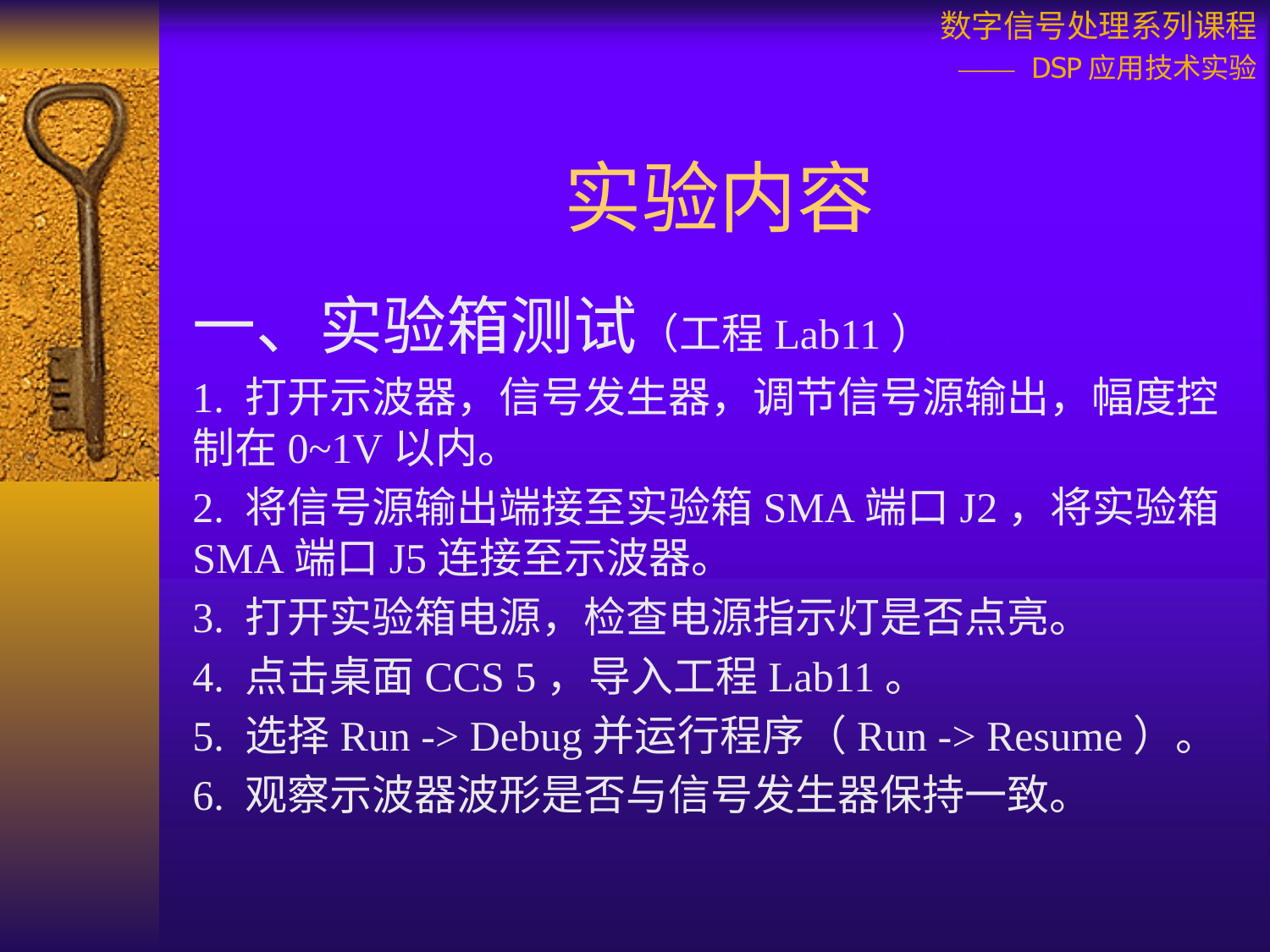

# 实验内容
一、实验箱测试（工程Lab11）\
1. 打开示波器，信号发生器，调节信号源输出，幅度控制在0~1V以内。
2. 将信号源输出端接至实验箱SMA端口J2，将实验箱SMA端口J5连接至示波器。
3. 打开实验箱电源，检查电源指示灯是否点亮。
4. 点击桌面CCS 5，导入工程Lab11。
5. 选择Run -> Debug并运行程序（Run -> Resume）。
6. 观察示波器波形是否与信号发生器保持一致。